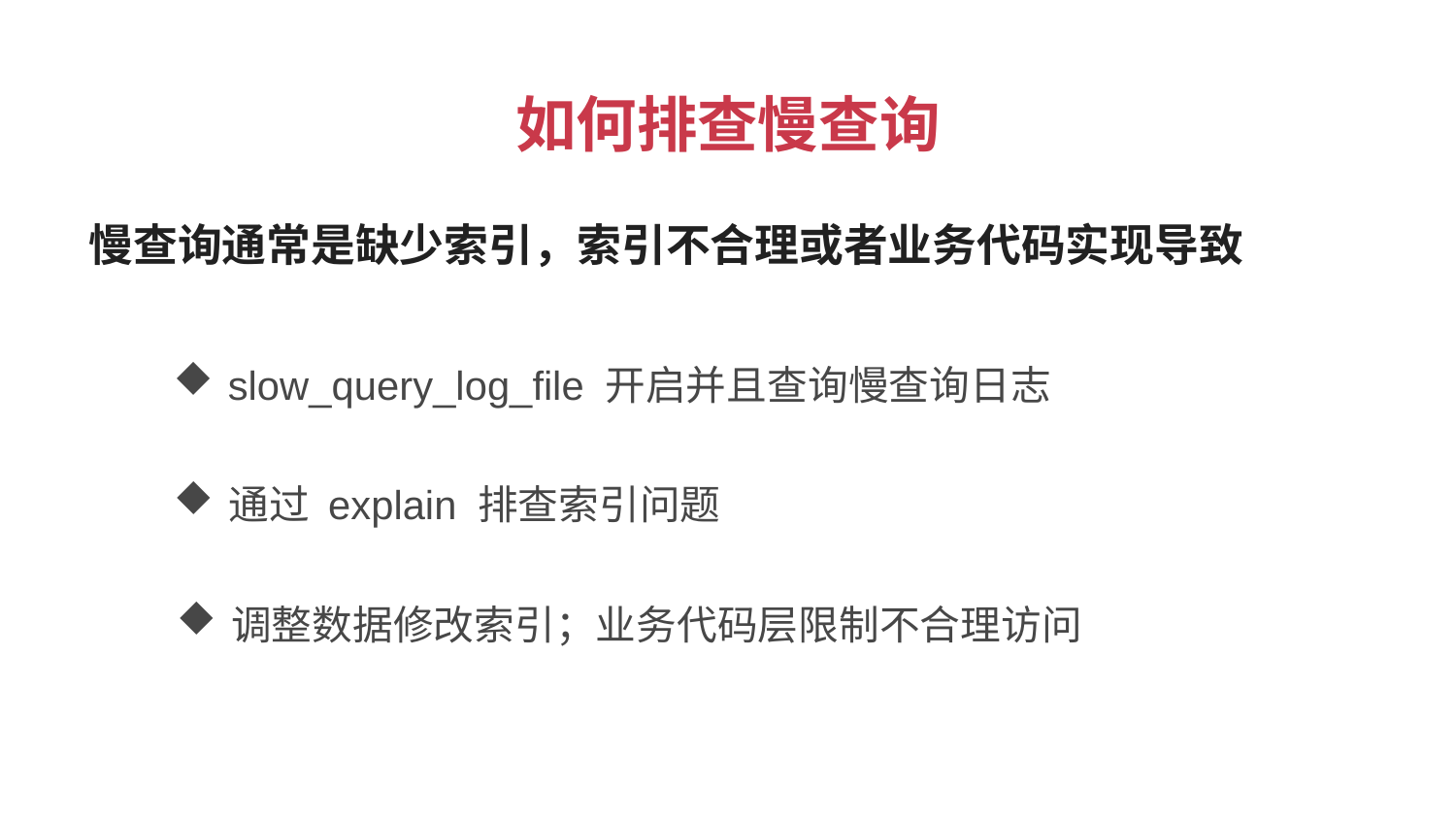

如何排查慢查询
慢查询通常是缺少索引，索引不合理或者业务代码实现导致
slow_query_log_file 开启并且查询慢查询日志
通过 explain 排查索引问题
调整数据修改索引；业务代码层限制不合理访问